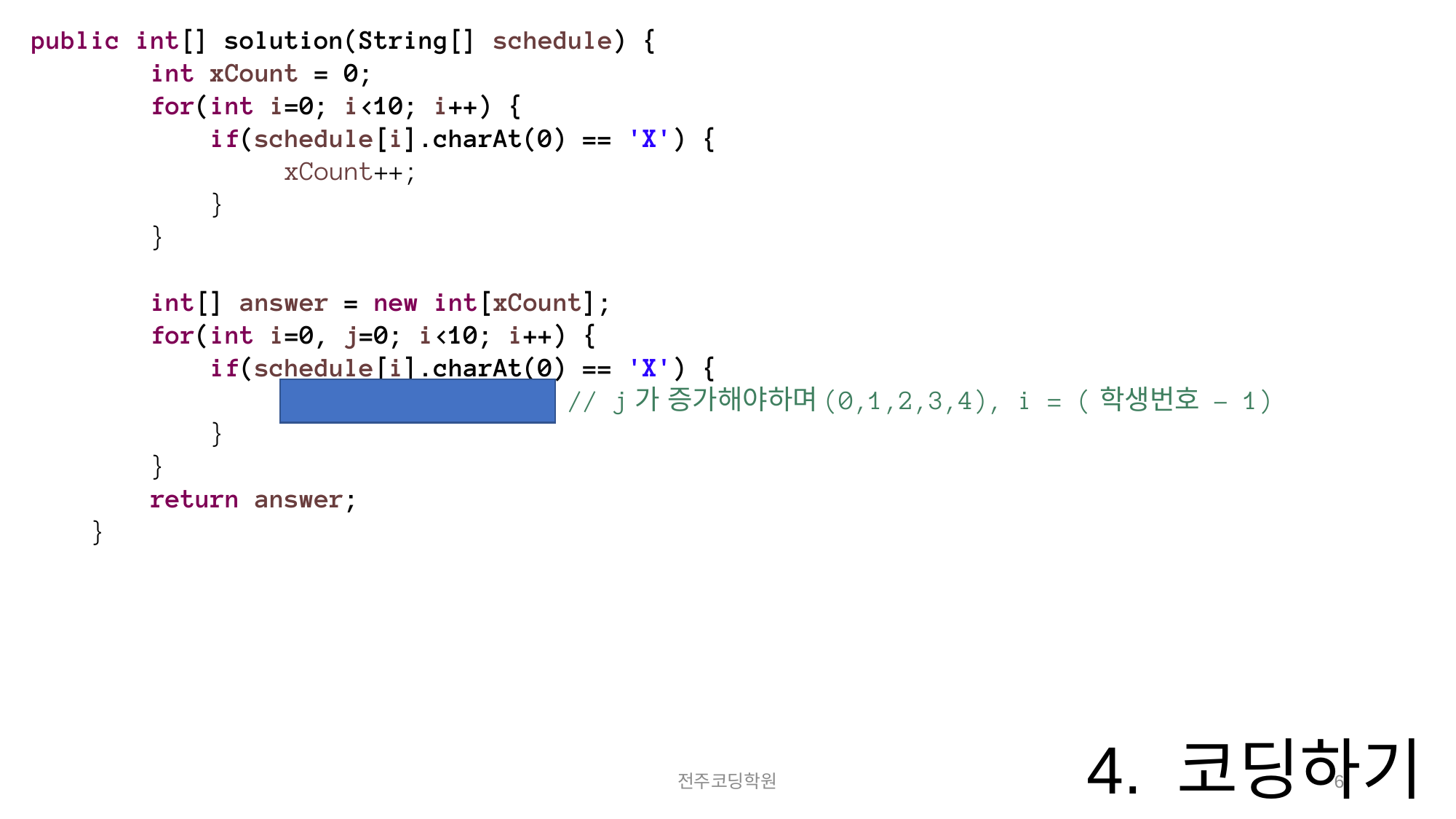

public int[] solution(String[] schedule) {
        int xCount = 0;
        for(int i=0; i<10; i++) {
            if(schedule[i].charAt(0) == 'X') {
                 xCount++;
            }
        }

        int[] answer = new int[xCount];
        for(int i=0, j=0; i<10; i++) {
            if(schedule[i].charAt(0) == 'X') {
                 answer[j++] = i+1; // j가 증가해야하며(0,1,2,3,4), i = (학생번호 - 1)
            }
        }
        return answer;
    }

# 4. 코딩하기
전주코딩학원
6